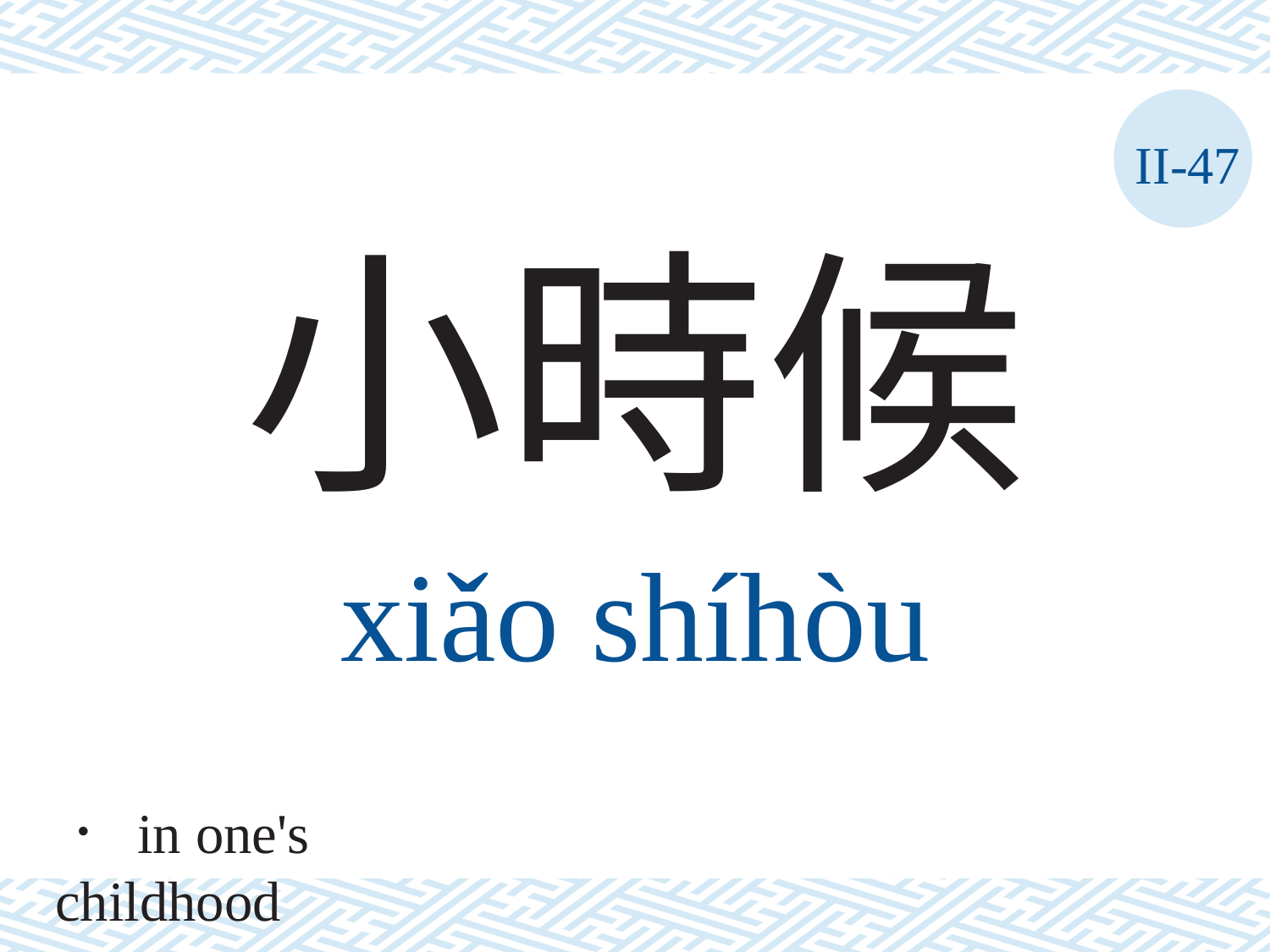

II-47
小時候
xiǎo	shíhòu
． in one's childhood